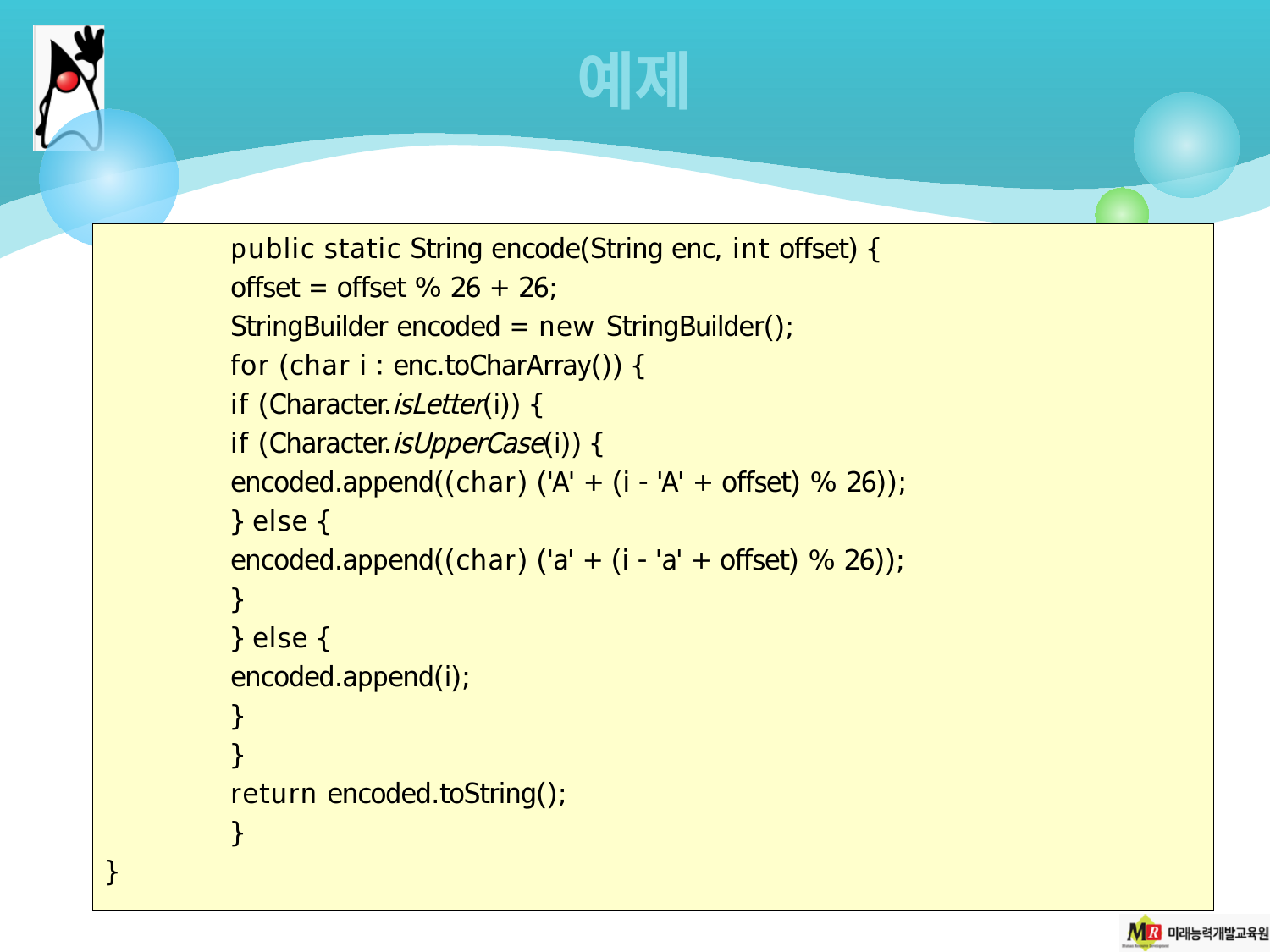

# 예제
	public static String encode(String enc, int offset) {
		offset = offset % 26 + 26;
		StringBuilder encoded = new StringBuilder();
		for (char i : enc.toCharArray()) {
			if (Character.isLetter(i)) {
				if (Character.isUpperCase(i)) {
					encoded.append((char) ('A' + (i - 'A' + offset) % 26));
				} else {
					encoded.append((char) ('a' + (i - 'a' + offset) % 26));
				}
			} else {
				encoded.append(i);
			}
		}
		return encoded.toString();
	}
}